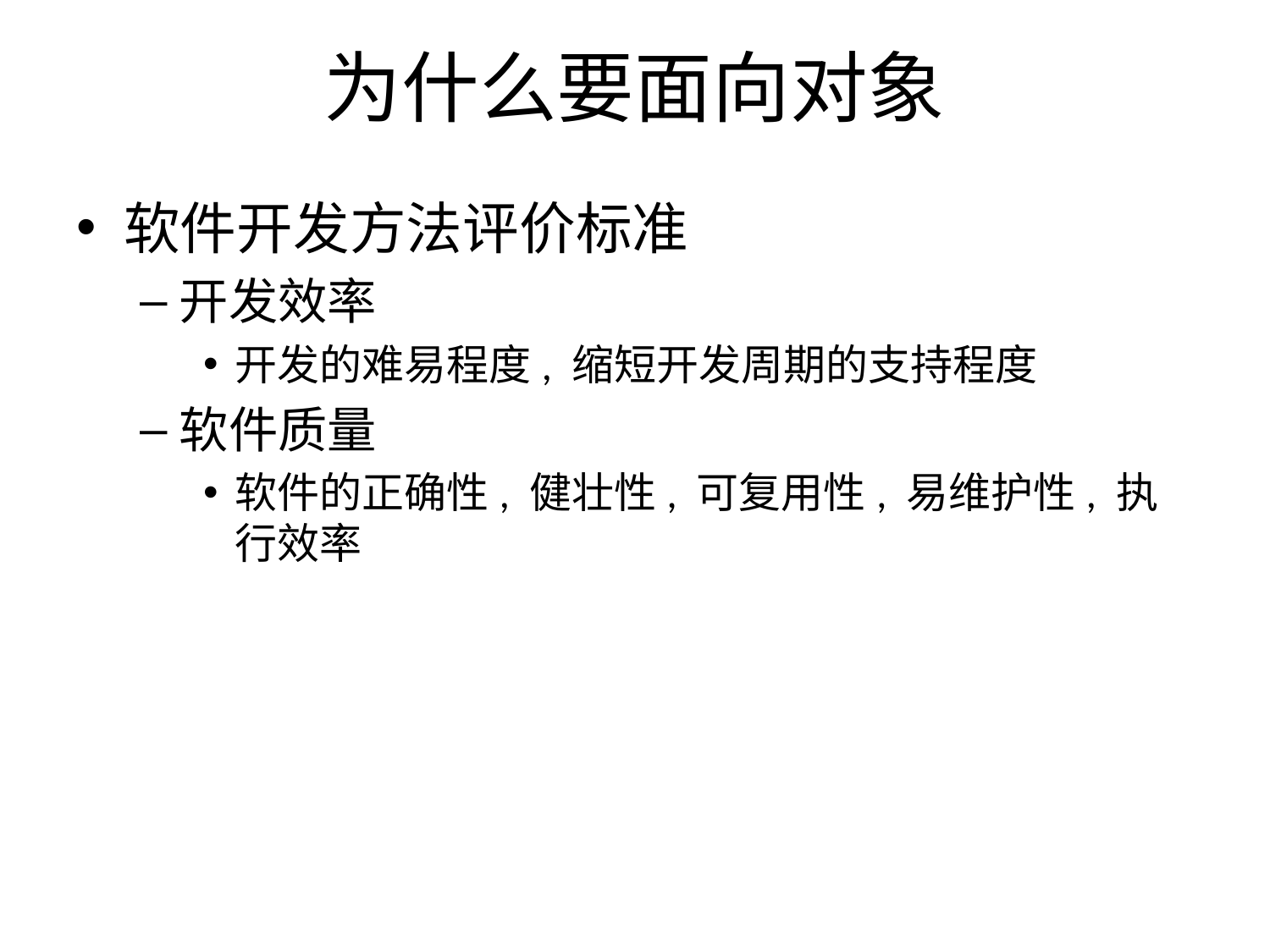

# 为什么要面向对象
软件开发方法评价标准
开发效率
开发的难易程度, 缩短开发周期的支持程度
软件质量
软件的正确性, 健壮性, 可复用性, 易维护性, 执行效率